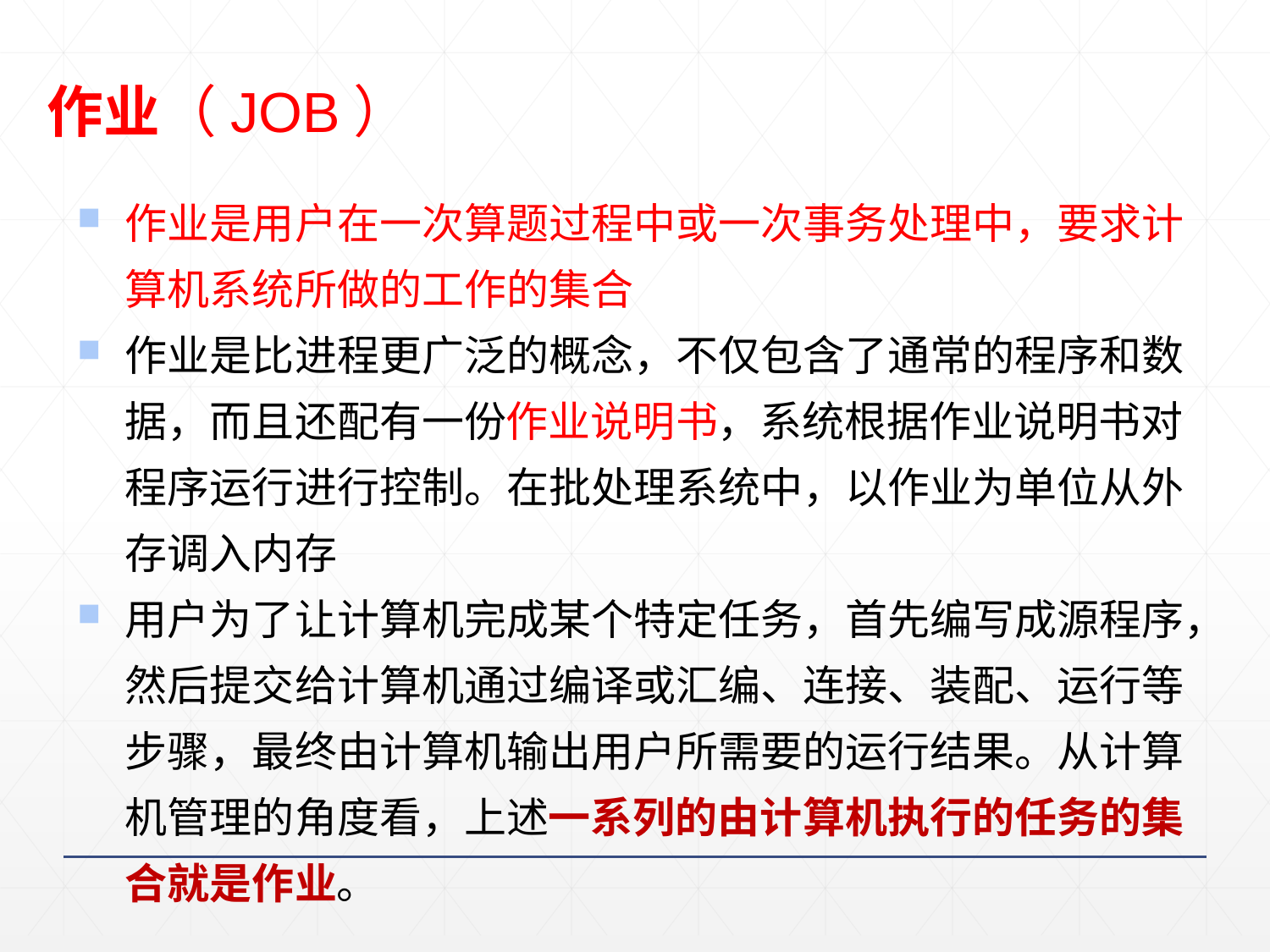

作业（JOB）
作业是用户在一次算题过程中或一次事务处理中，要求计算机系统所做的工作的集合
作业是比进程更广泛的概念，不仅包含了通常的程序和数据，而且还配有一份作业说明书，系统根据作业说明书对程序运行进行控制。在批处理系统中，以作业为单位从外存调入内存
用户为了让计算机完成某个特定任务，首先编写成源程序，然后提交给计算机通过编译或汇编、连接、装配、运行等步骤，最终由计算机输出用户所需要的运行结果。从计算机管理的角度看，上述一系列的由计算机执行的任务的集合就是作业。